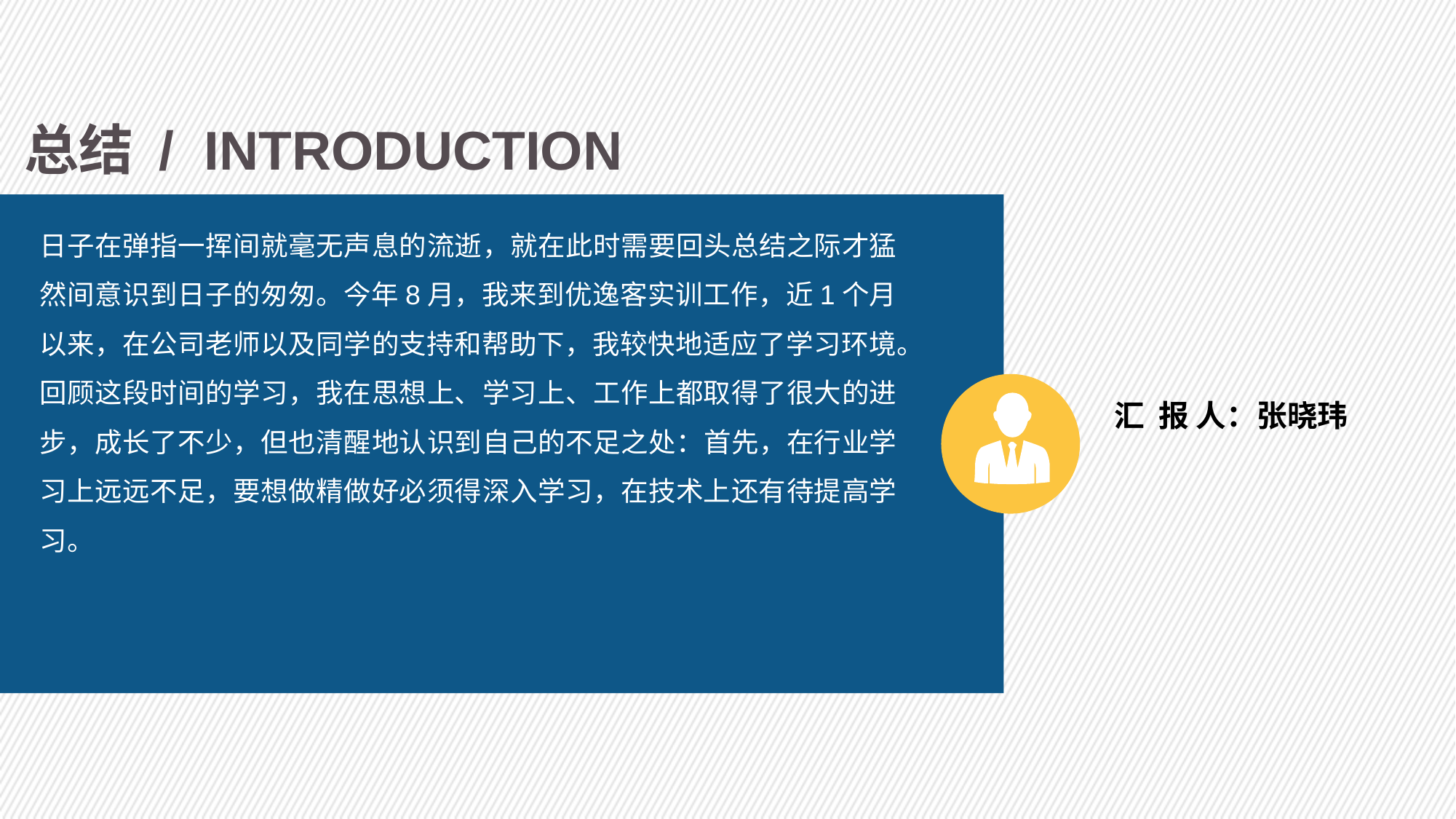

总结 /  INTRODUCTION

日子在弹指一挥间就毫无声息的流逝，就在此时需要回头总结之际才猛然间意识到日子的匆匆。今年8月，我来到优逸客实训工作，近1个月以来，在公司老师以及同学的支持和帮助下，我较快地适应了学习环境。回顾这段时间的学习，我在思想上、学习上、工作上都取得了很大的进步，成长了不少，但也清醒地认识到自己的不足之处：首先，在行业学习上远远不足，要想做精做好必须得深入学习，在技术上还有待提高学习。

汇  报 人：张晓玮